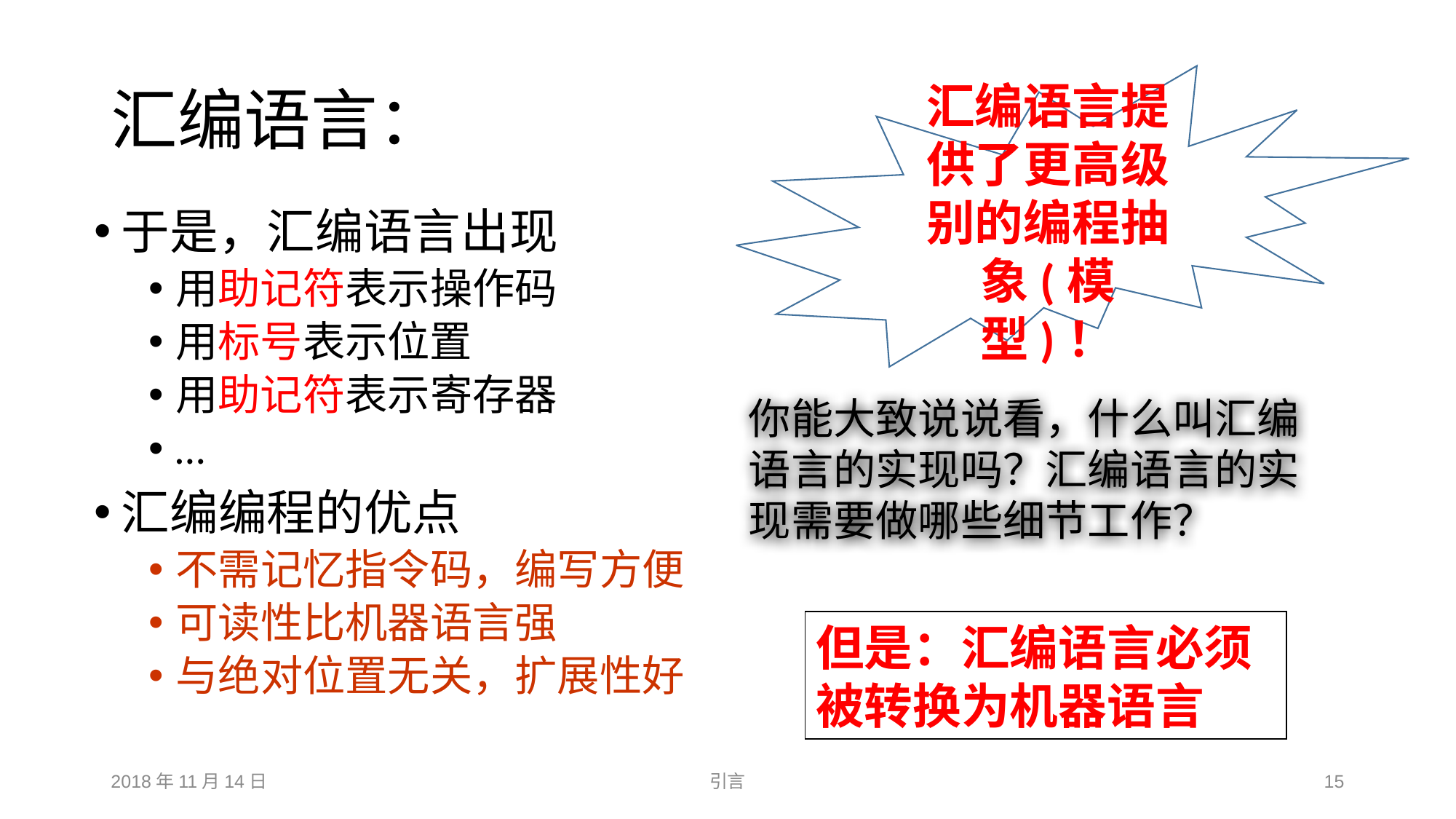

# 汇编语言：
汇编语言提供了更高级别的编程抽象(模型)！
于是，汇编语言出现
用助记符表示操作码
用标号表示位置
用助记符表示寄存器
…
汇编编程的优点
不需记忆指令码，编写方便
可读性比机器语言强
与绝对位置无关，扩展性好

你能大致说说看，什么叫汇编语言的实现吗？汇编语言的实现需要做哪些细节工作？
但是：汇编语言必须被转换为机器语言
2018年11月14日
引言
15